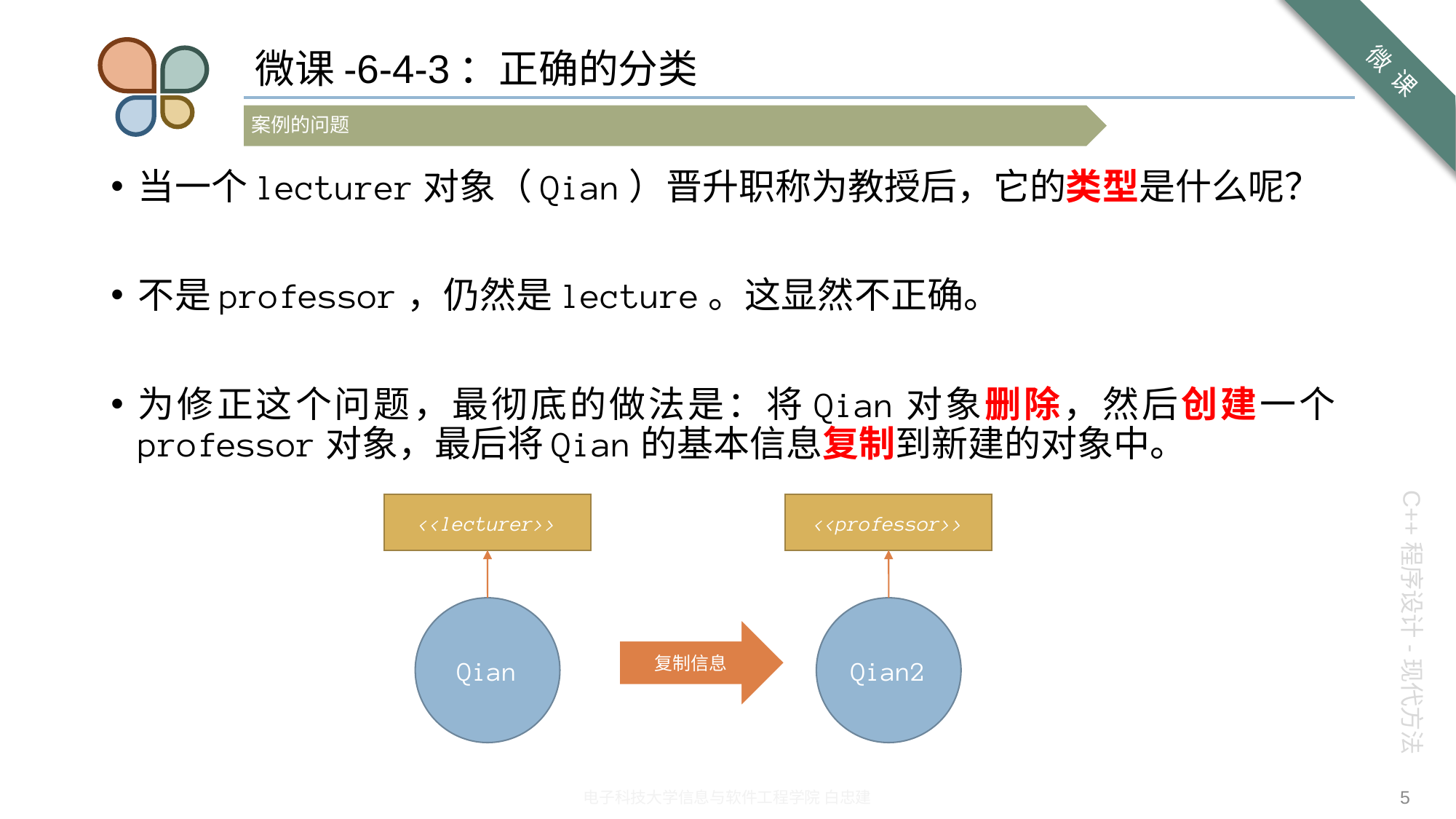

# 微课-6-4-3：正确的分类
案例的问题
当一个lecturer对象（Qian）晋升职称为教授后，它的类型是什么呢？

不是professor，仍然是lecture。这显然不正确。

为修正这个问题，最彻底的做法是：将Qian对象删除，然后创建一个professor对象，最后将Qian的基本信息复制到新建的对象中。

<<lecturer>>
<<professor>>
Qian
Qian2
复制信息
5